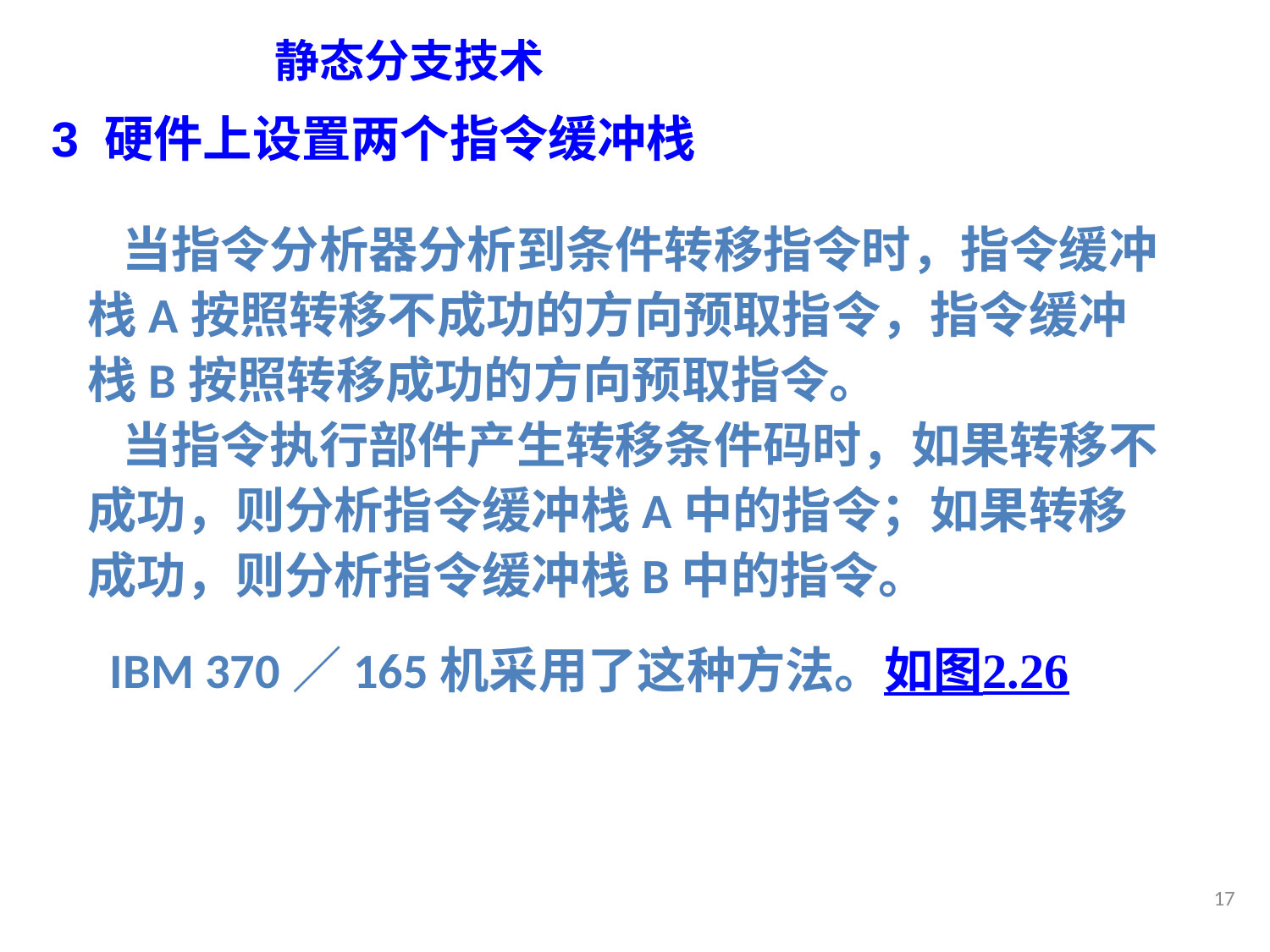

# 静态分支技术
3 硬件上设置两个指令缓冲栈
  当指令分析器分析到条件转移指令时，指令缓冲栈A按照转移不成功的方向预取指令，指令缓冲栈B按照转移成功的方向预取指令。
  当指令执行部件产生转移条件码时，如果转移不成功，则分析指令缓冲栈A中的指令；如果转移成功，则分析指令缓冲栈B中的指令。
  IBM 370／165机采用了这种方法。如图2.26演示所示。
17